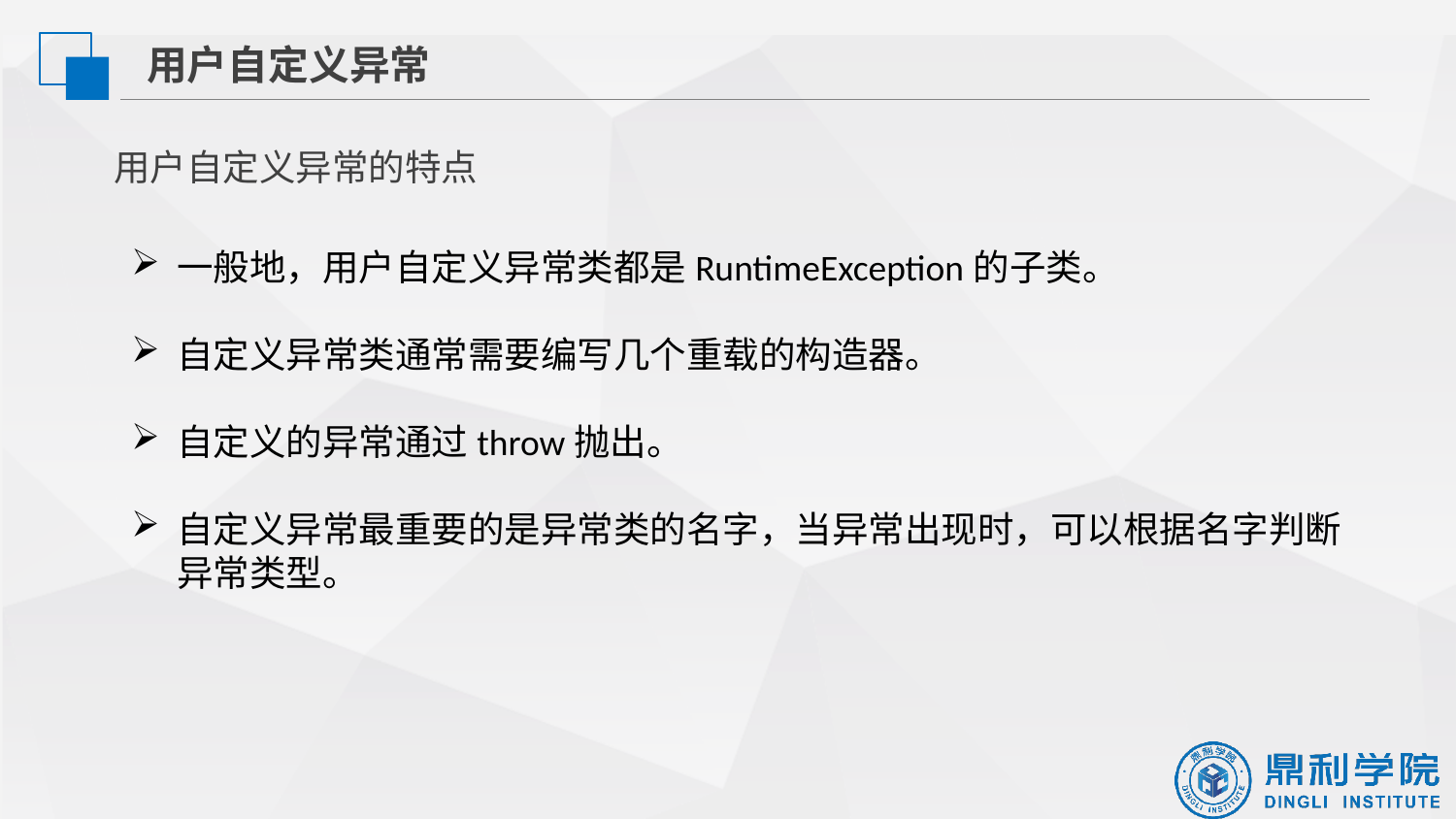

用户自定义异常
用户自定义异常的特点
一般地，用户自定义异常类都是RuntimeException的子类。

自定义异常类通常需要编写几个重载的构造器。

自定义的异常通过throw抛出。

自定义异常最重要的是异常类的名字，当异常出现时，可以根据名字判断异常类型。